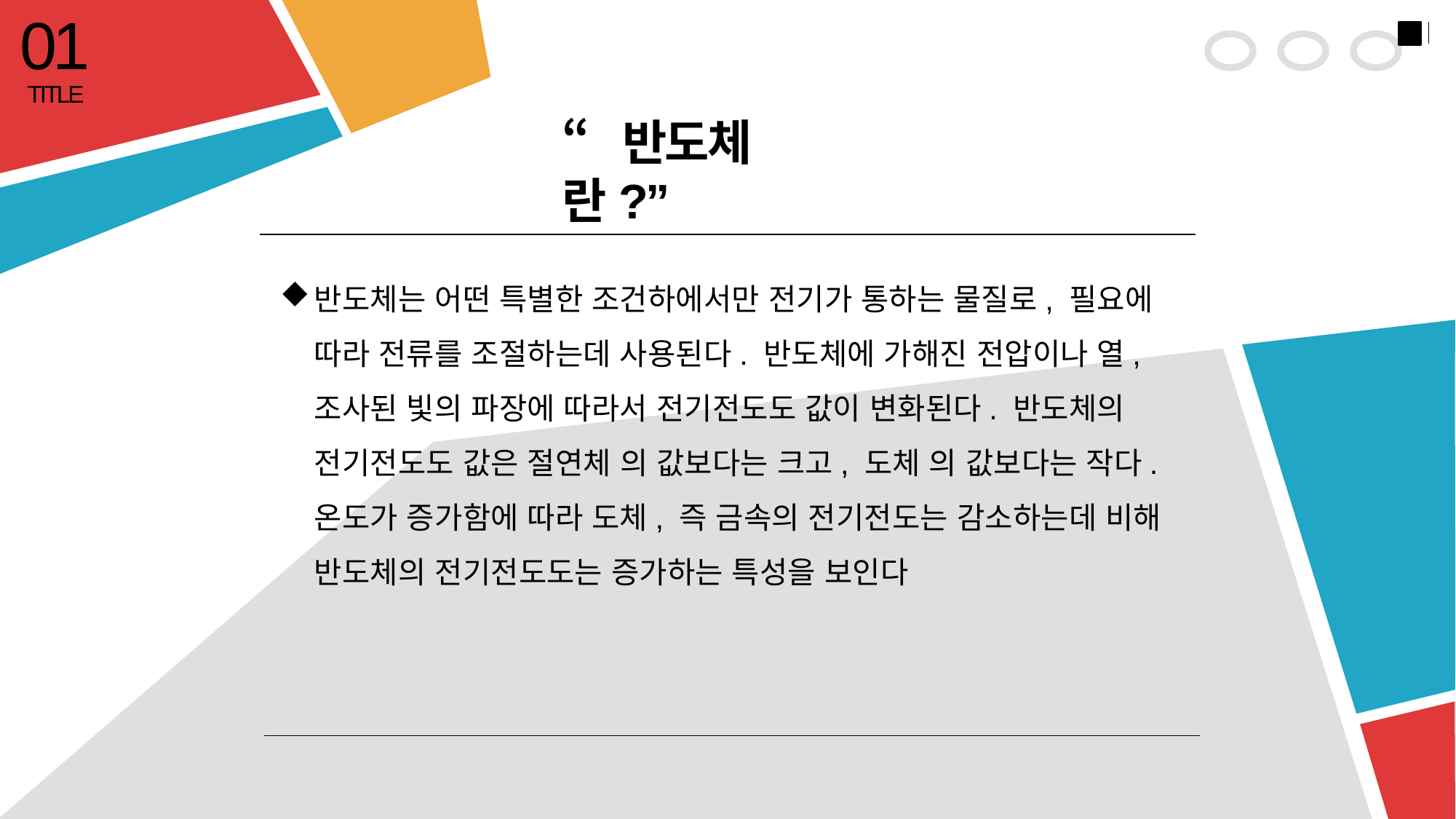

01
 TITLE

“반도체란?”

반도체는 어떤 특별한 조건하에서만 전기가 통하는 물질로, 필요에 따라 전류를 조절하는데 사용된다. 반도체에 가해진 전압이나 열, 조사된 빛의 파장에 따라서 전기전도도 값이 변화된다. 반도체의 전기전도도 값은 절연체 의 값보다는 크고, 도체 의 값보다는 작다. 온도가 증가함에 따라 도체, 즉 금속의 전기전도는 감소하는데 비해 반도체의 전기전도도는 증가하는 특성을 보인다